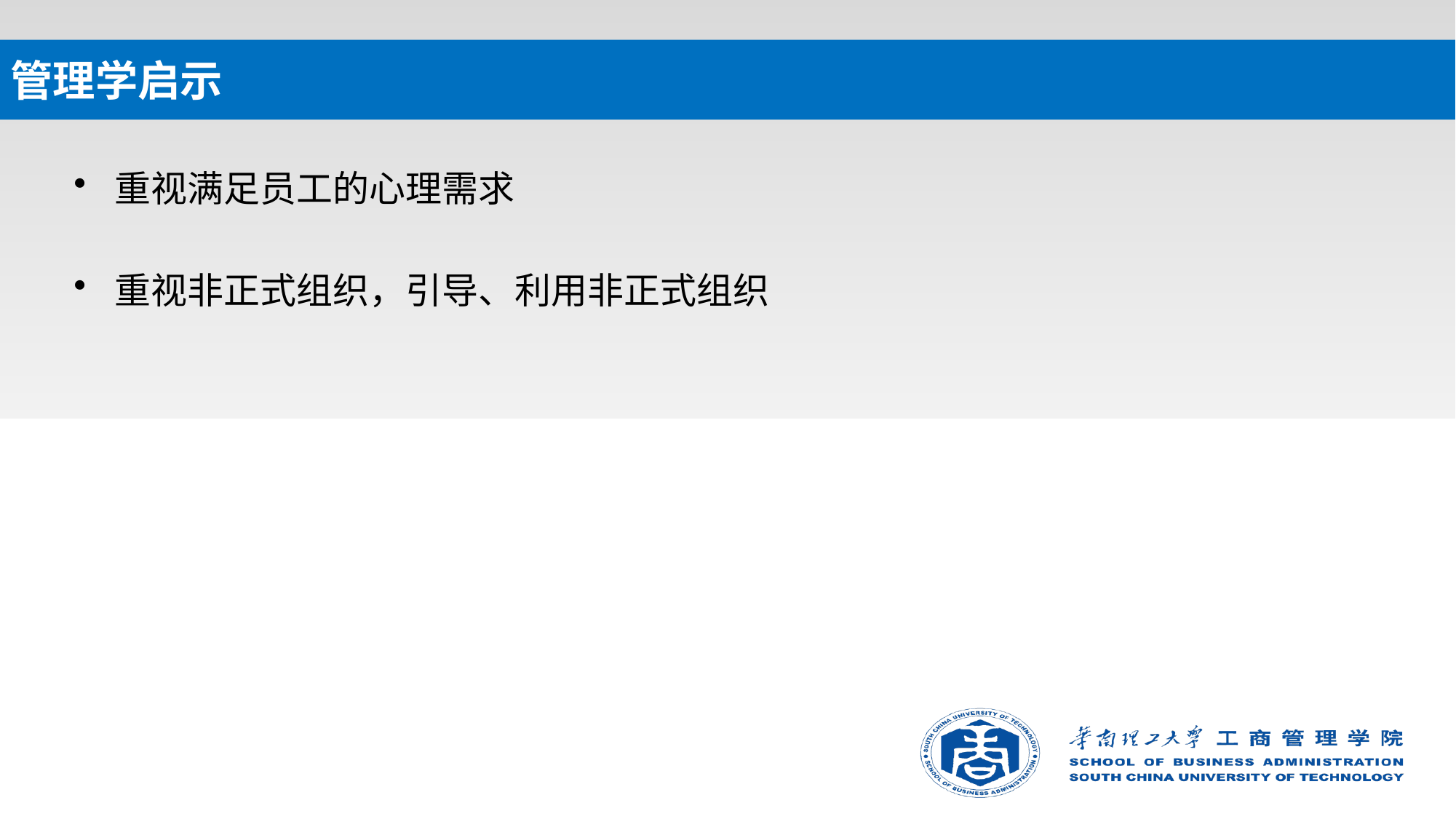

# 管理学启示
重视满足员工的心理需求

重视非正式组织，引导、利用非正式组织